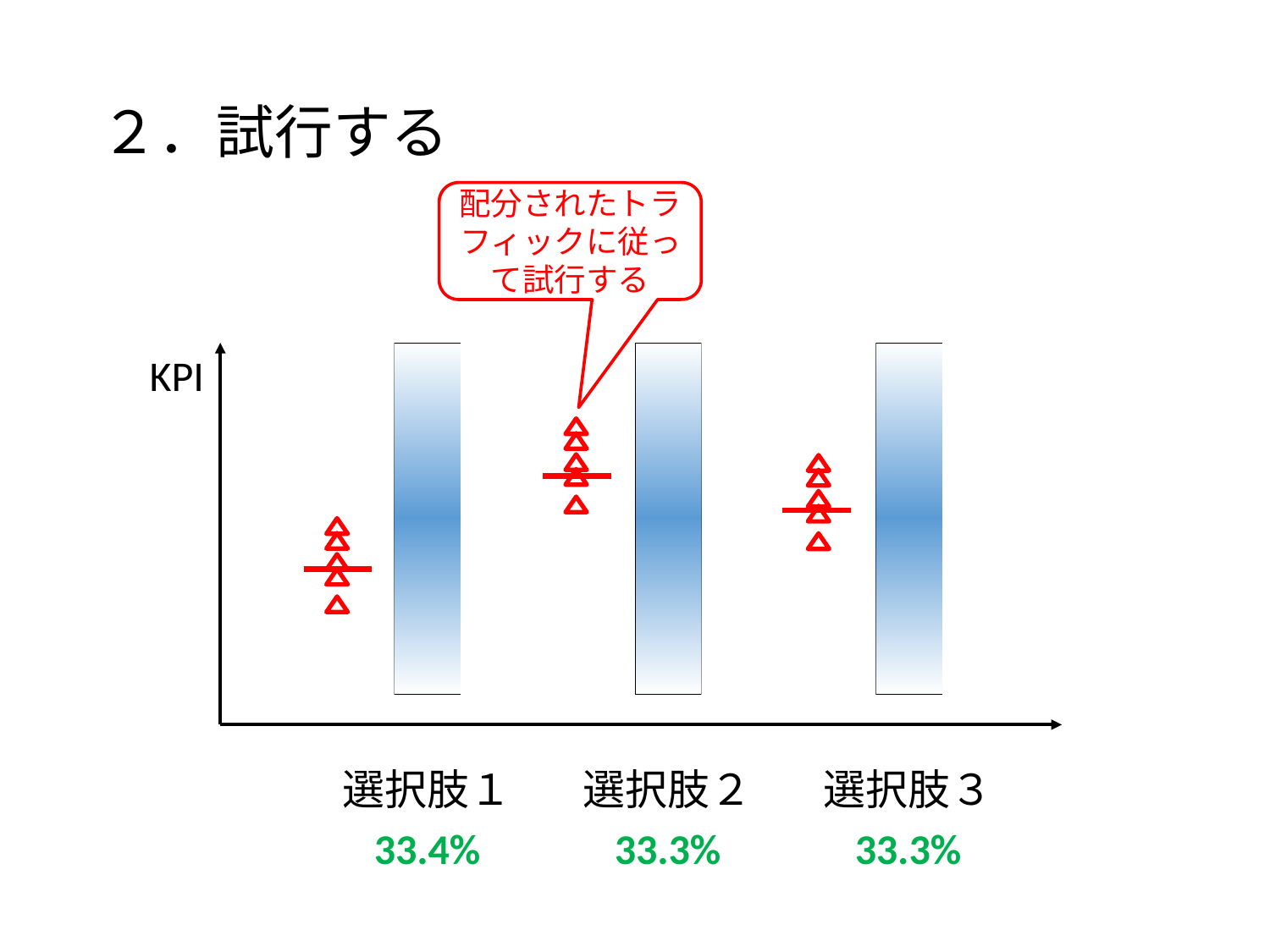

# ２．試行する
配分されたトラフィックに従って試行する
KPI

選択肢３
選択肢２
選択肢１
33.3%
33.3%
33.4%